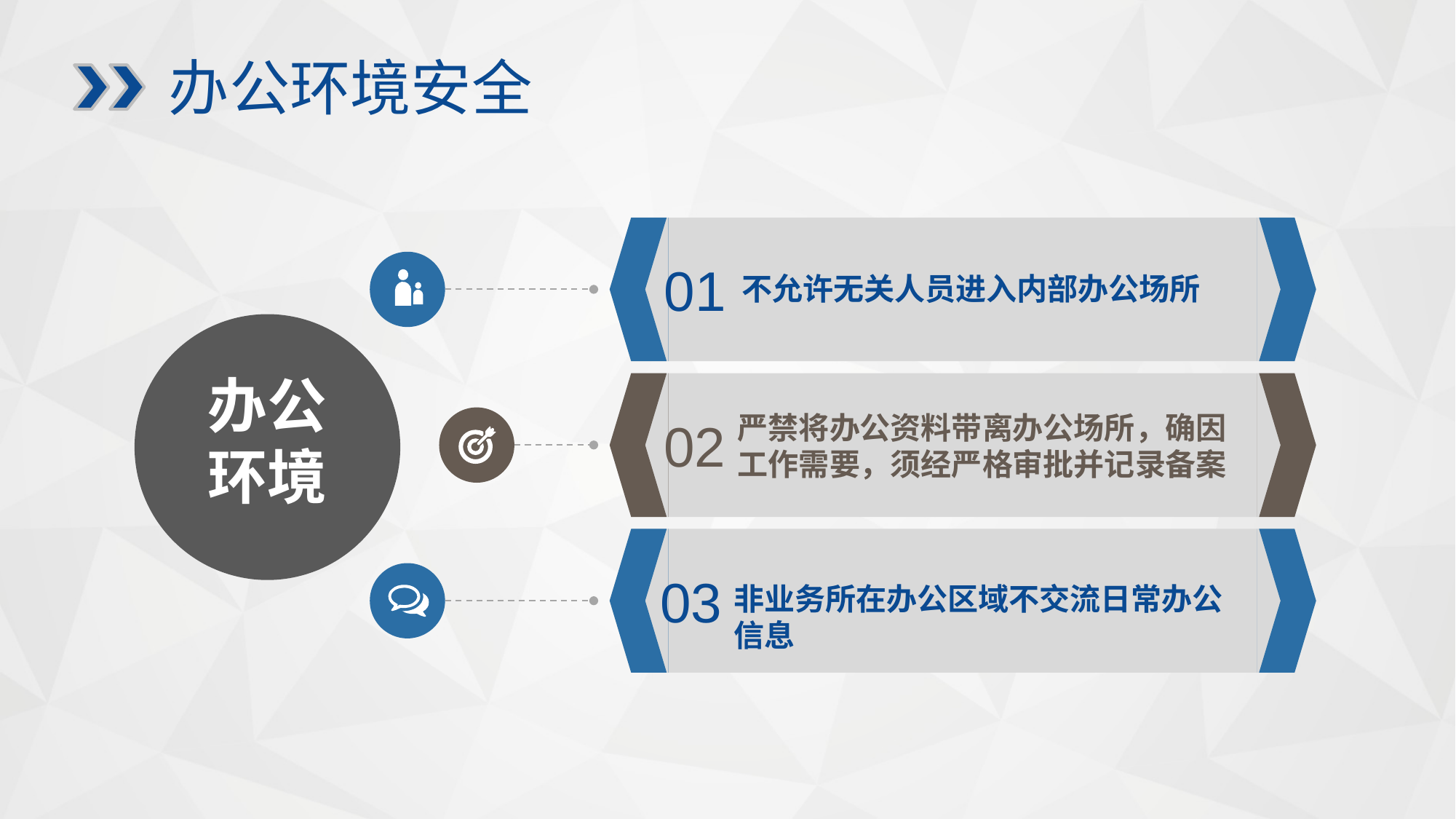

办公环境安全

01

不允许无关人员进入内部办公场所
03

办公环境

严禁将办公资料带离办公场所，确因工作需要，须经严格审批并记录备案
02

非业务所在办公区域不交流日常办公信息